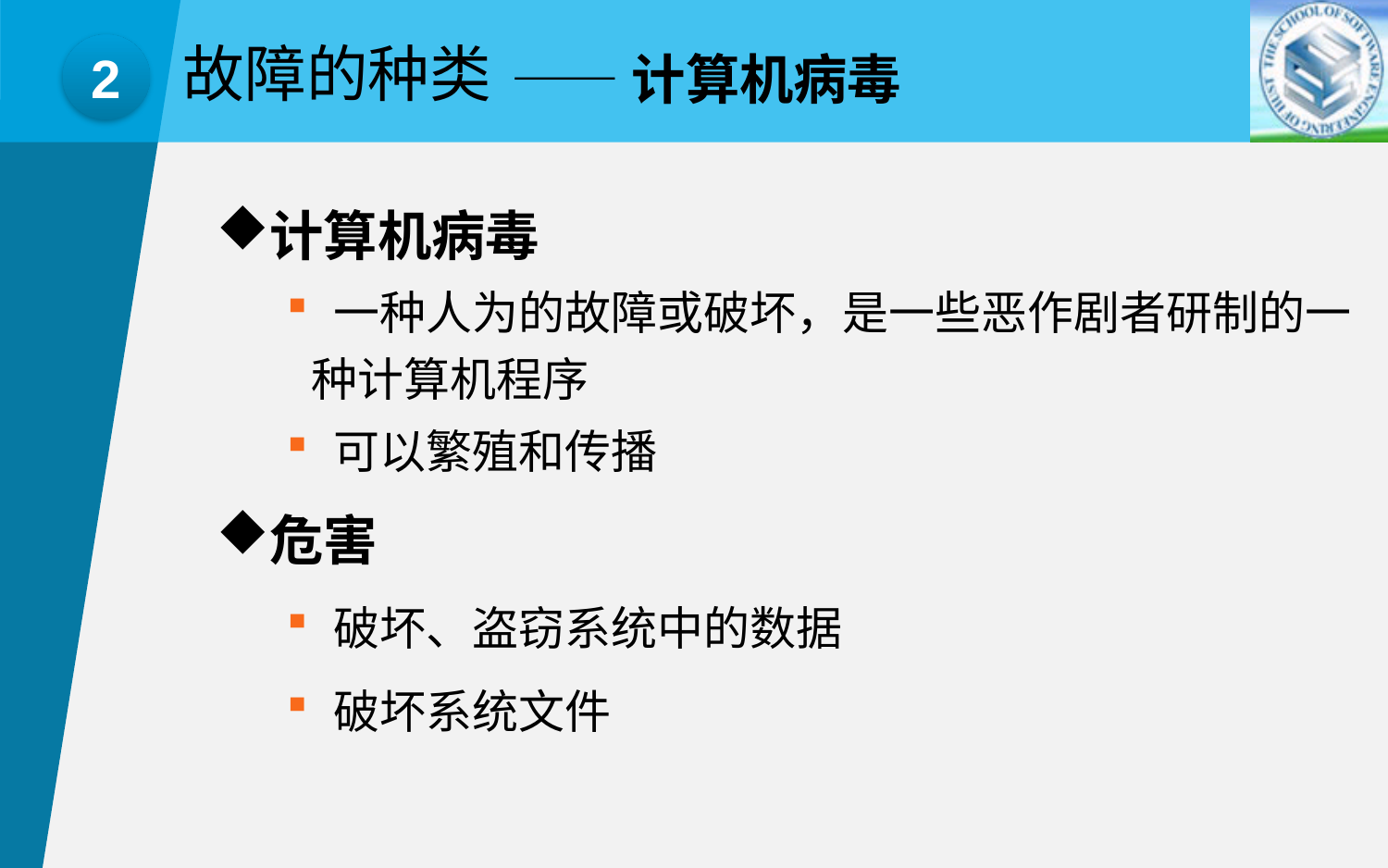

——计算机病毒
故障的种类
2
计算机病毒
 一种人为的故障或破坏，是一些恶作剧者研制的一种计算机程序
 可以繁殖和传播
危害
 破坏、盗窃系统中的数据
 破坏系统文件